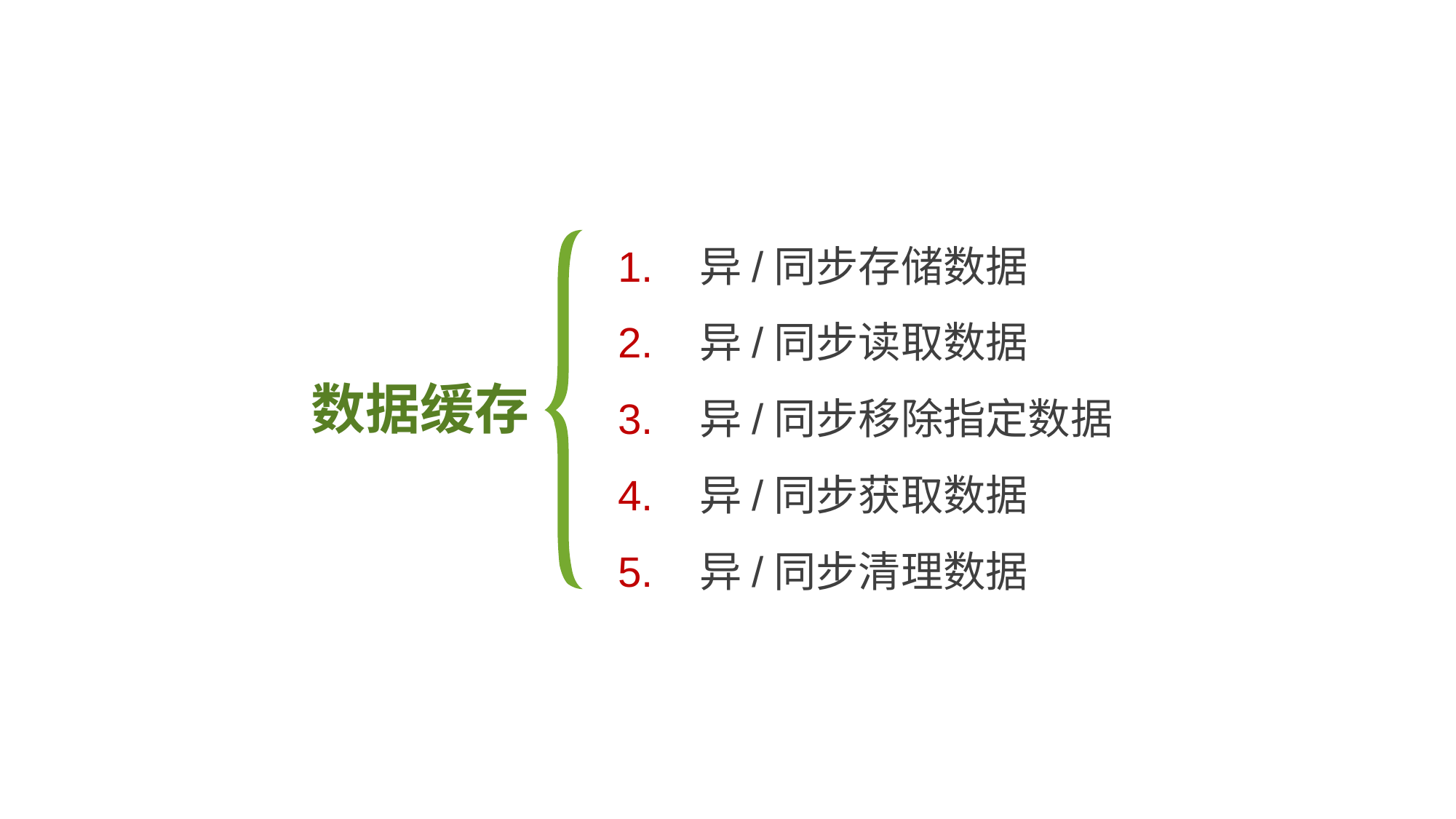

异/同步存储数据
 异/同步读取数据
 异/同步移除指定数据
 异/同步获取数据
 异/同步清理数据

数据缓存